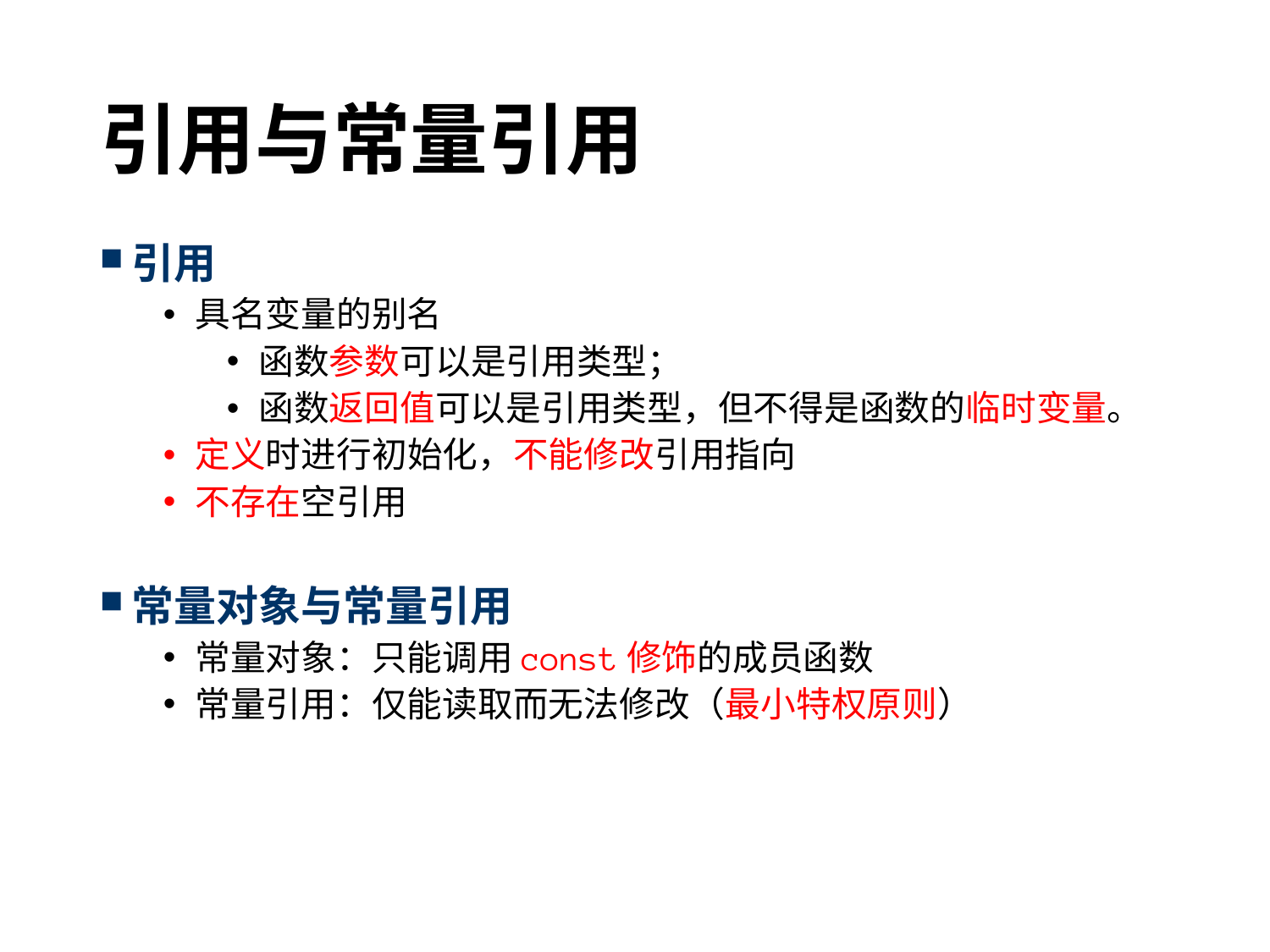

# 引用与常量引用
引用
具名变量的别名
函数参数可以是引用类型；
函数返回值可以是引用类型，但不得是函数的临时变量。
定义时进行初始化，不能修改引用指向
不存在空引用
常量对象与常量引用
常量对象：只能调用const修饰的成员函数
常量引用：仅能读取而无法修改（最小特权原则）